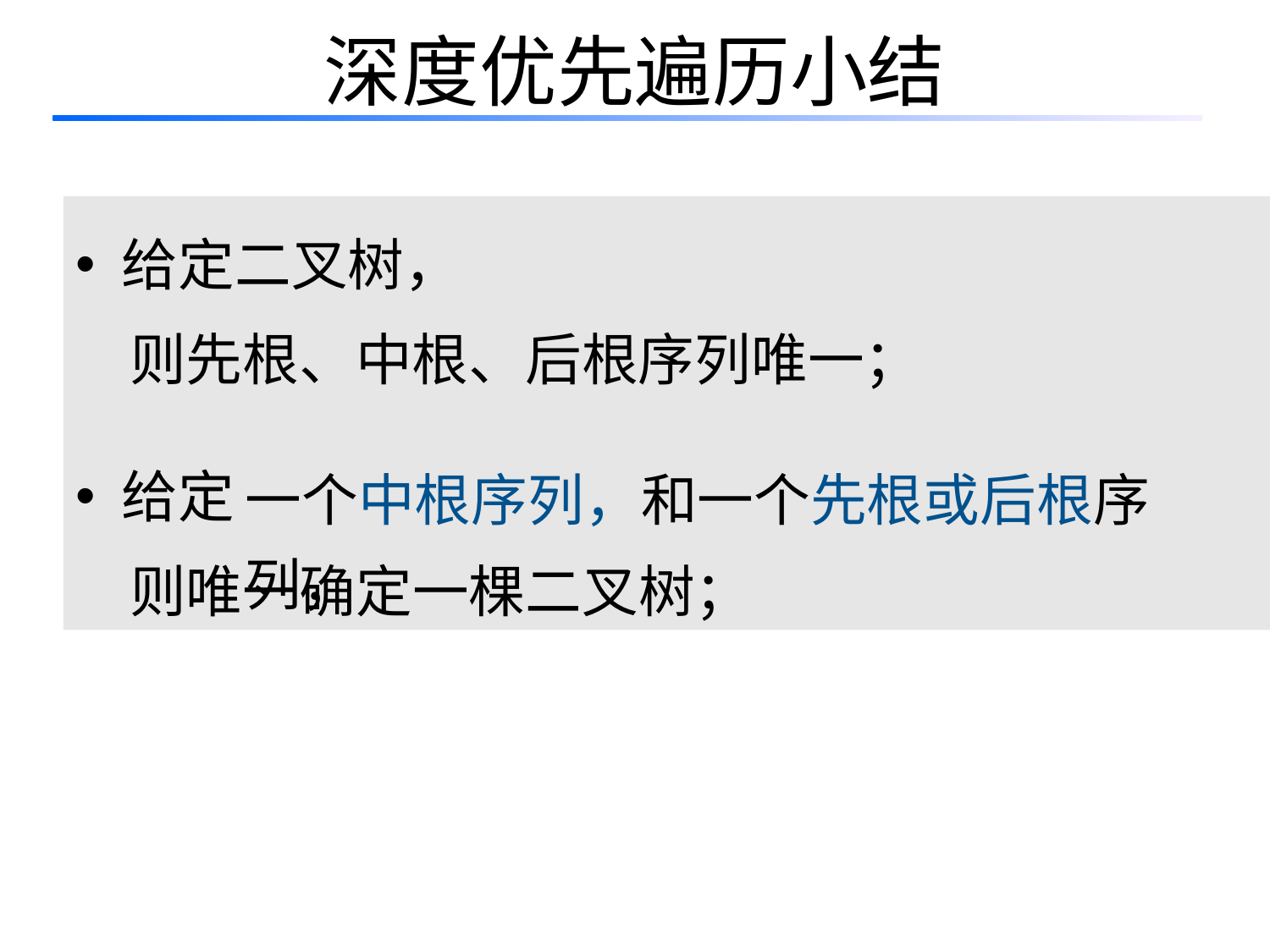

深度优先遍历小结

 给定二叉树，
  则先根、中根、后根序列唯一；
 给定
  则唯一确定一棵二叉树；
一个中根序列，和一个先根或后根序列，